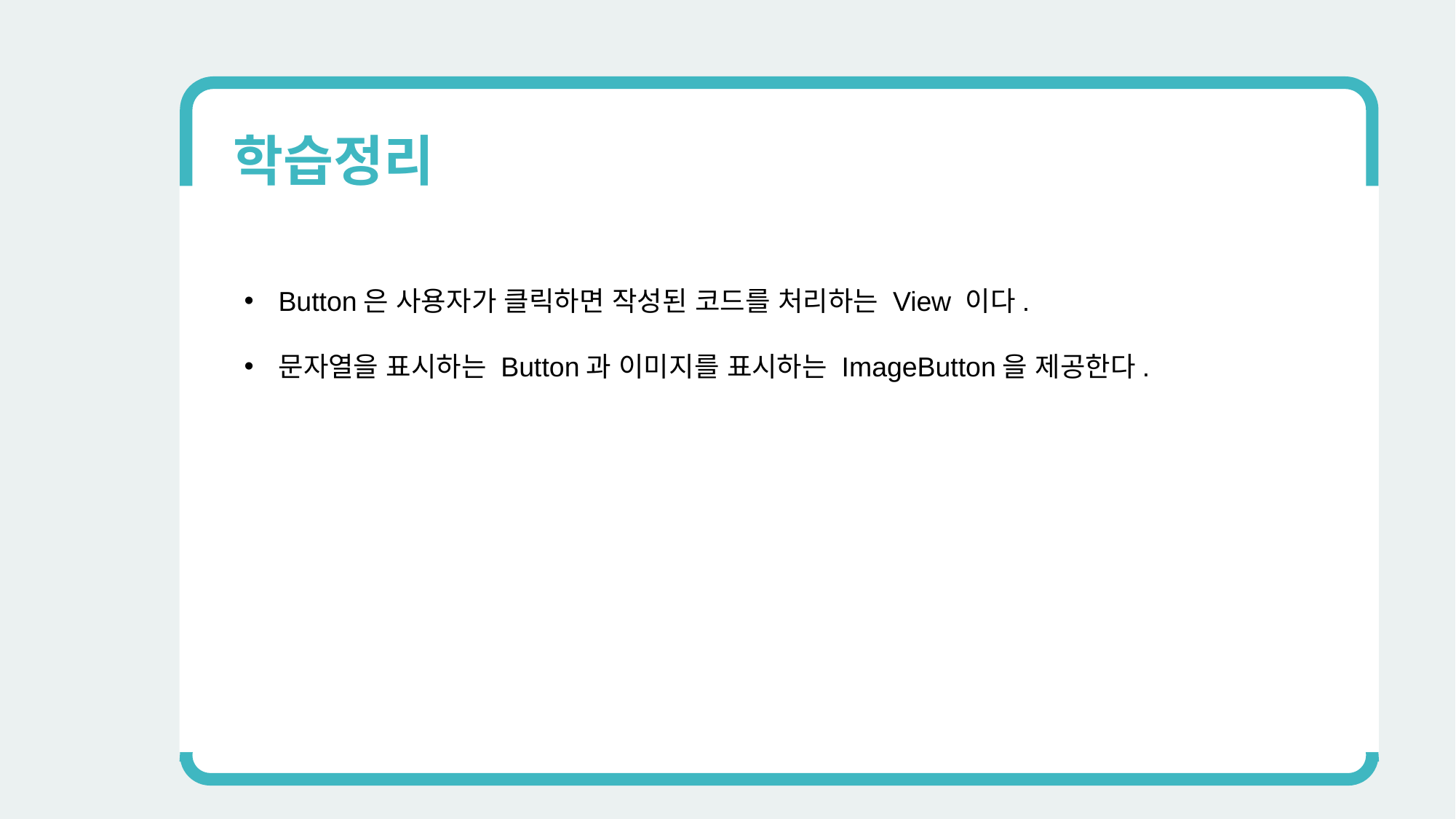

학습정리

Button은 사용자가 클릭하면 작성된 코드를 처리하는 View 이다.
문자열을 표시하는 Button과 이미지를 표시하는 ImageButton을 제공한다.